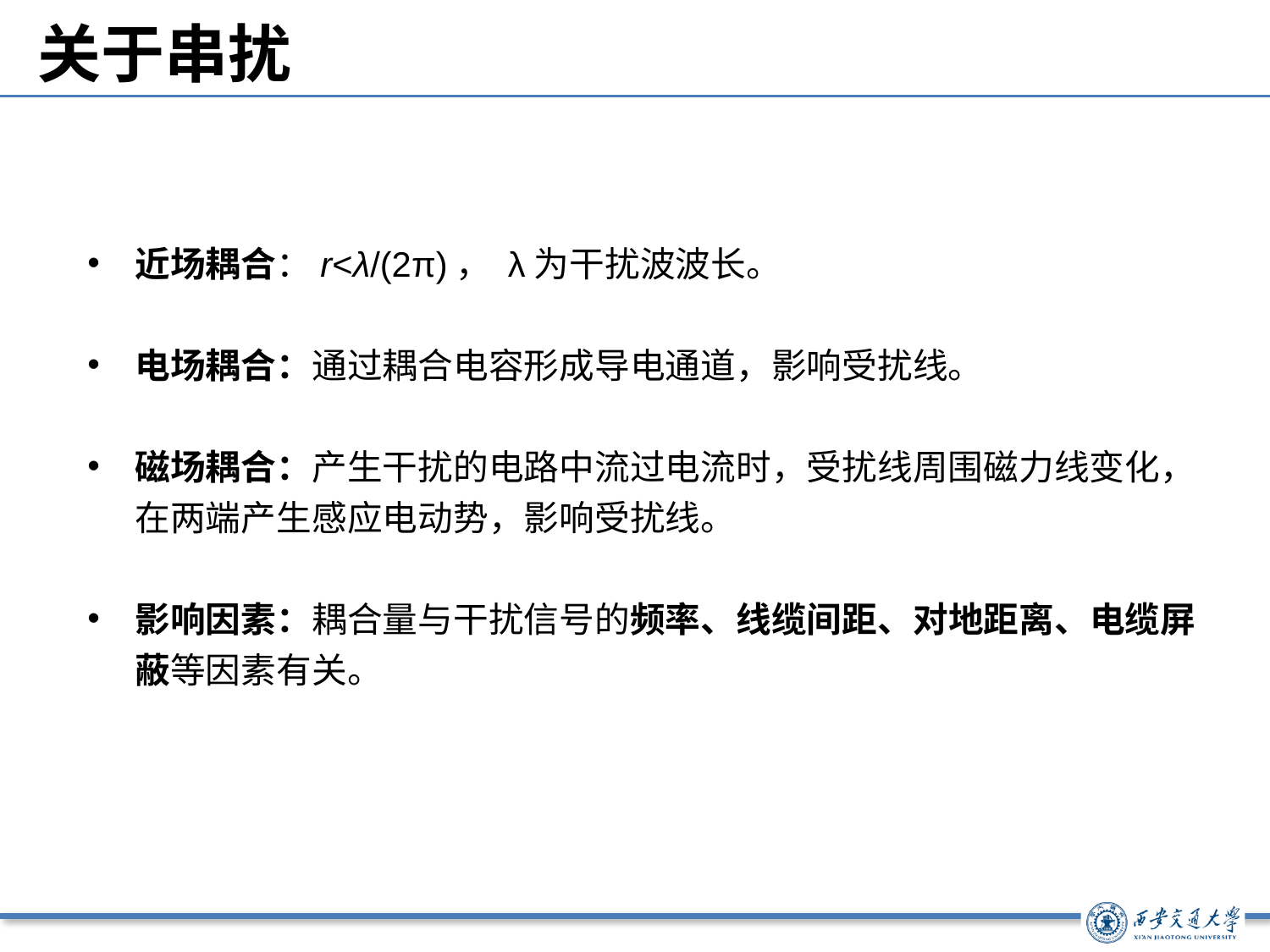

# 关于串扰
近场耦合：r<λ/(2π)， λ为干扰波波长。

电场耦合：通过耦合电容形成导电通道，影响受扰线。

磁场耦合：产生干扰的电路中流过电流时，受扰线周围磁力线变化，在两端产生感应电动势，影响受扰线。

影响因素：耦合量与干扰信号的频率、线缆间距、对地距离、电缆屏蔽等因素有关。